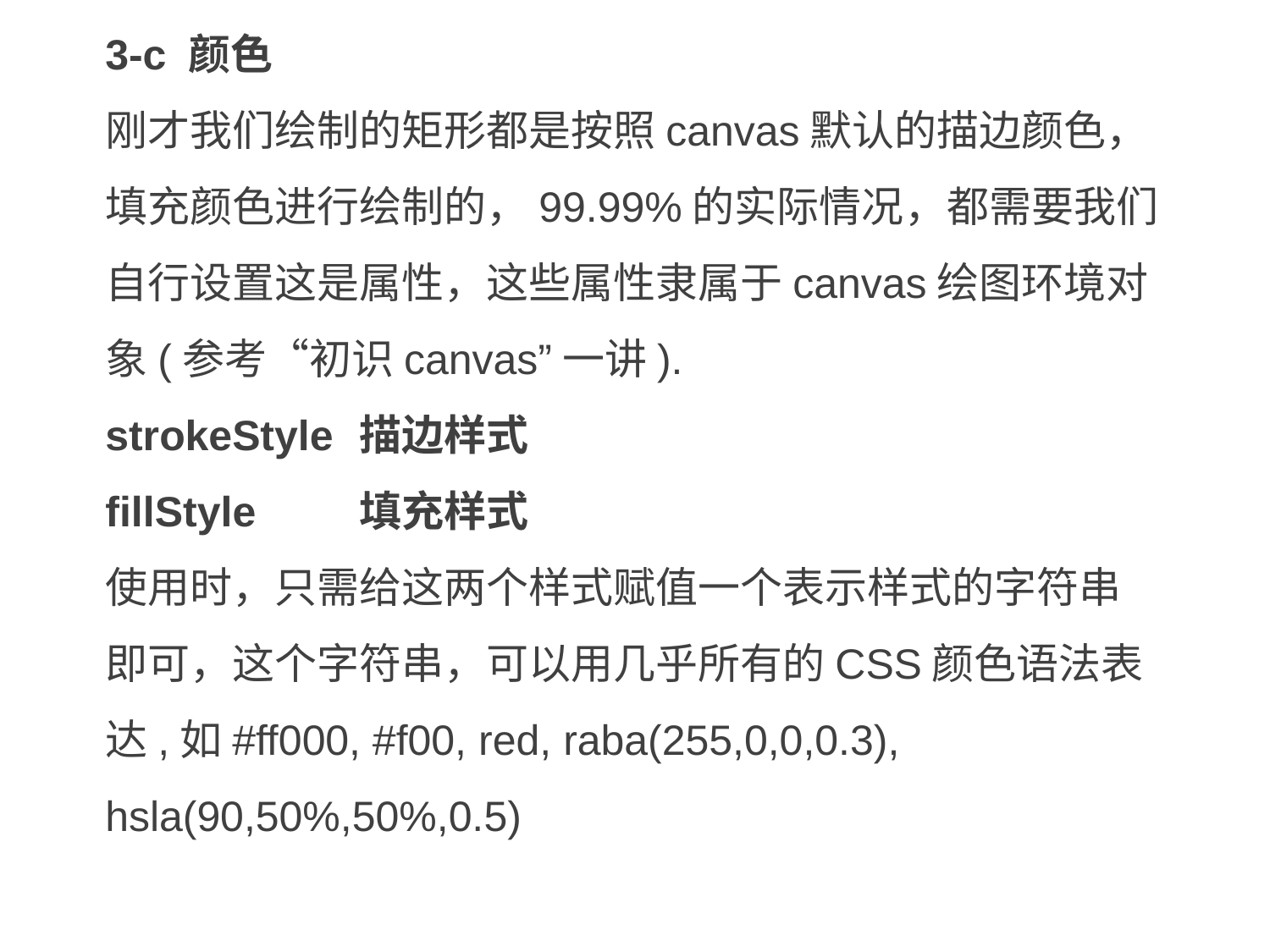

3-c 颜色
刚才我们绘制的矩形都是按照canvas默认的描边颜色，填充颜色进行绘制的，99.99%的实际情况，都需要我们自行设置这是属性，这些属性隶属于canvas绘图环境对象(参考“初识canvas”一讲).
strokeStyle 	描边样式
fillStyle 	填充样式
使用时，只需给这两个样式赋值一个表示样式的字符串即可，这个字符串，可以用几乎所有的CSS颜色语法表达,如#ff000, #f00, red, raba(255,0,0,0.3), hsla(90,50%,50%,0.5)